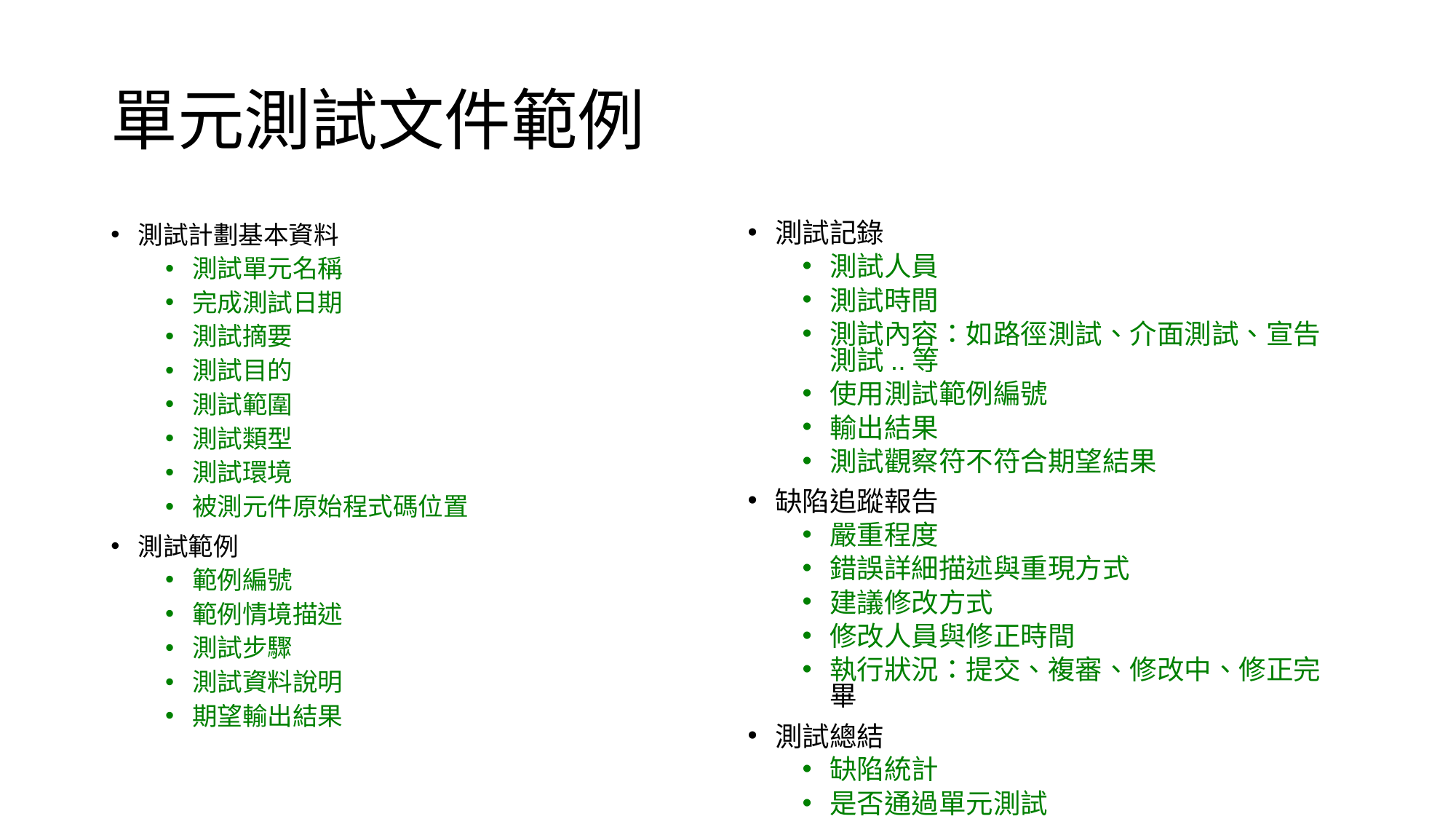

# 單元測試文件範例
測試計劃基本資料
測試單元名稱
完成測試日期
測試摘要
測試目的
測試範圍
測試類型
測試環境
被測元件原始程式碼位置
測試範例
範例編號
範例情境描述
測試步驟
測試資料說明
期望輸出結果

測試記錄
測試人員
測試時間
測試內容：如路徑測試、介面測試、宣告測試..等
使用測試範例編號
輸出結果
測試觀察符不符合期望結果
缺陷追蹤報告
嚴重程度
錯誤詳細描述與重現方式
建議修改方式
修改人員與修正時間
執行狀況：提交、複審、修改中、修正完畢
測試總結
缺陷統計
是否通過單元測試